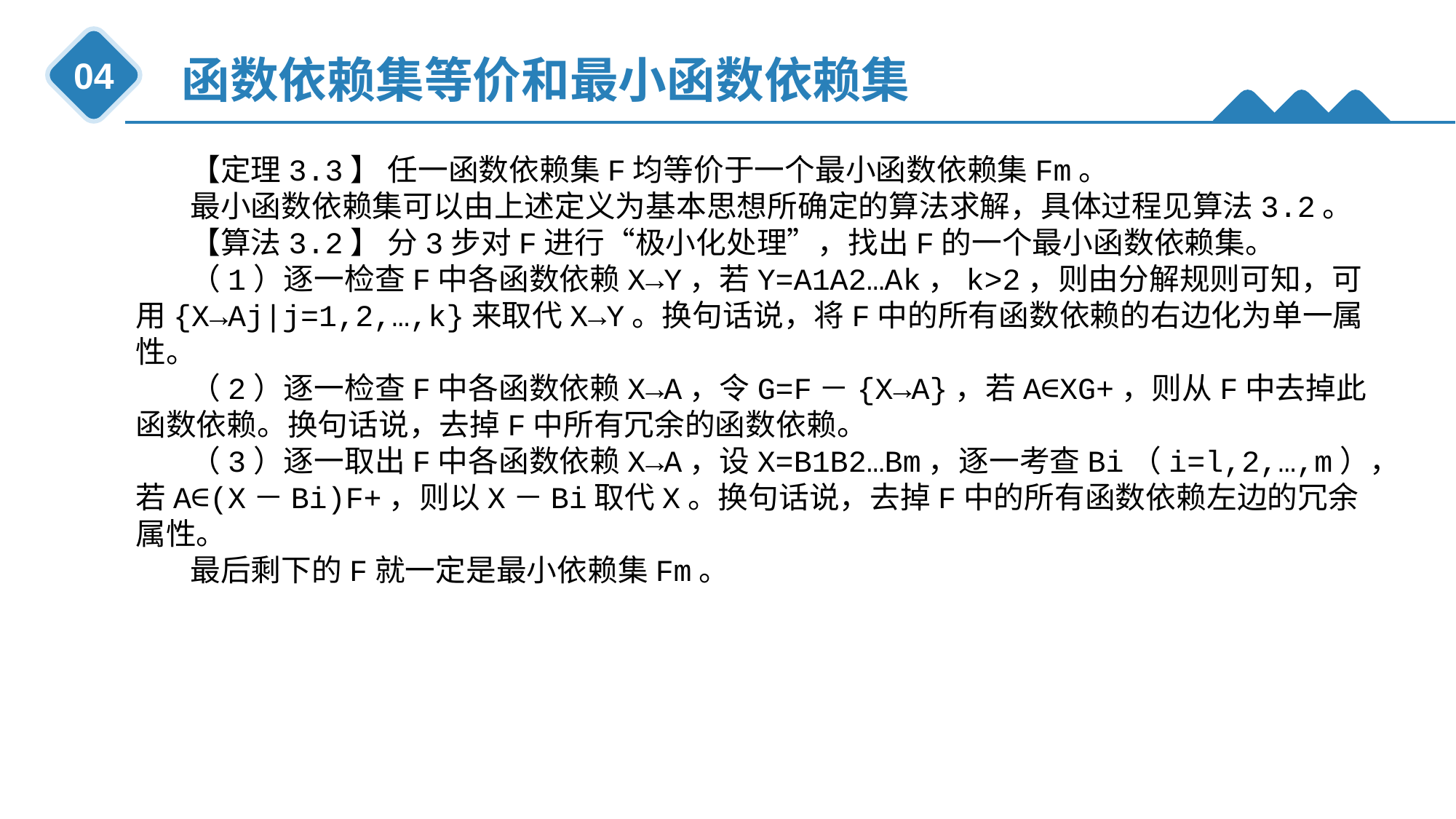

函数依赖集等价和最小函数依赖集
04

【定理3.3】 任一函数依赖集F均等价于一个最小函数依赖集Fm。
最小函数依赖集可以由上述定义为基本思想所确定的算法求解，具体过程见算法3.2。
【算法3.2】 分3步对F进行“极小化处理”，找出F的一个最小函数依赖集。
（1）逐一检查F中各函数依赖X→Y，若Y=A1A2…Ak，k>2，则由分解规则可知，可用{X→Aj|j=1,2,…,k}来取代X→Y。换句话说，将F中的所有函数依赖的右边化为单一属性。
（2）逐一检查F中各函数依赖X→A，令G=F－{X→A}，若A∈XG+，则从F中去掉此函数依赖。换句话说，去掉F中所有冗余的函数依赖。
（3）逐一取出F中各函数依赖X→A，设X=B1B2…Bm，逐一考查Bi（i=l,2,…,m），若A∈(X－Bi)F+，则以X－Bi取代X。换句话说，去掉F中的所有函数依赖左边的冗余属性。
最后剩下的F就一定是最小依赖集Fm。